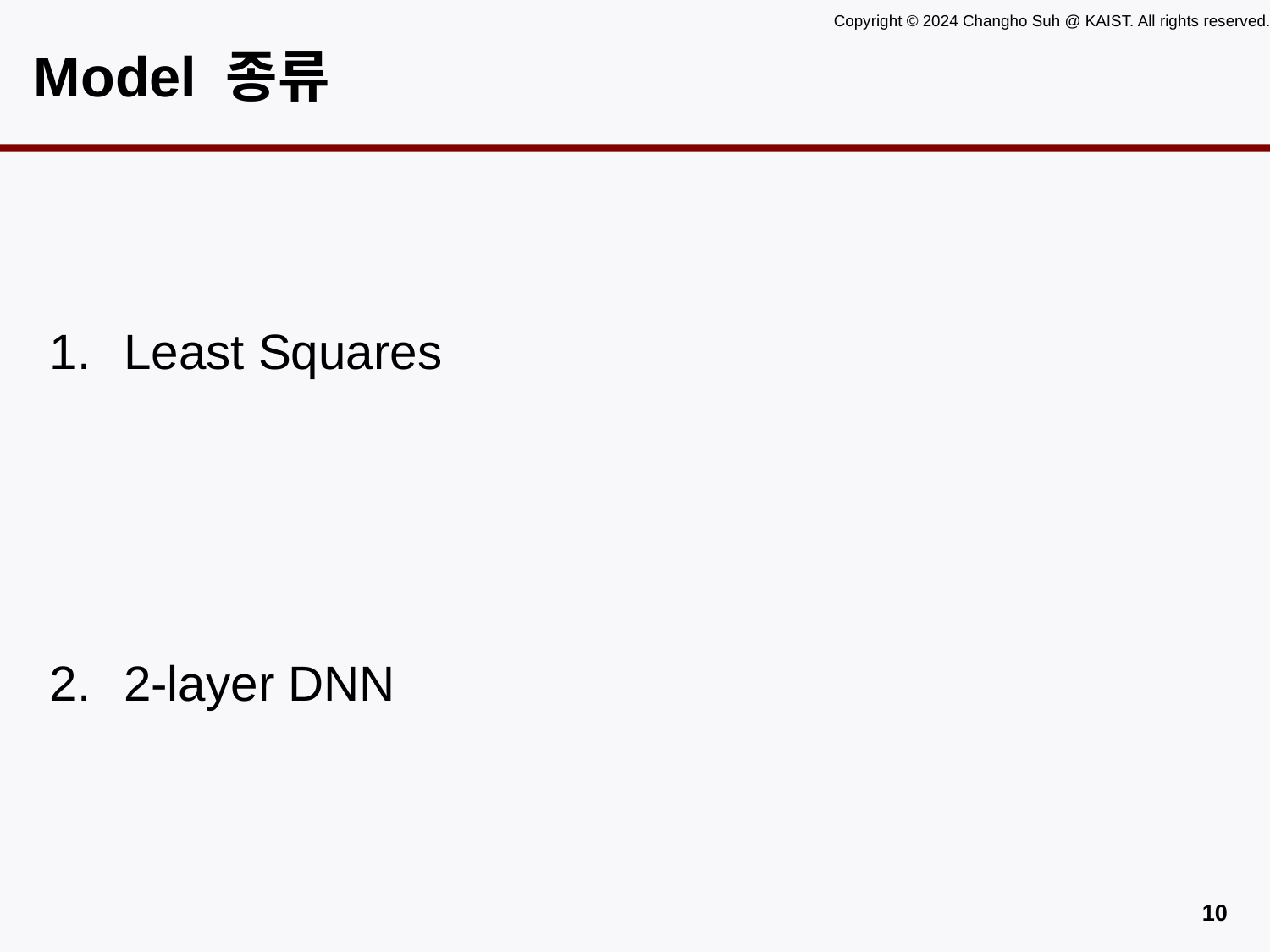

# Model 종류
1.
Least Squares
2.
2-layer DNN
10